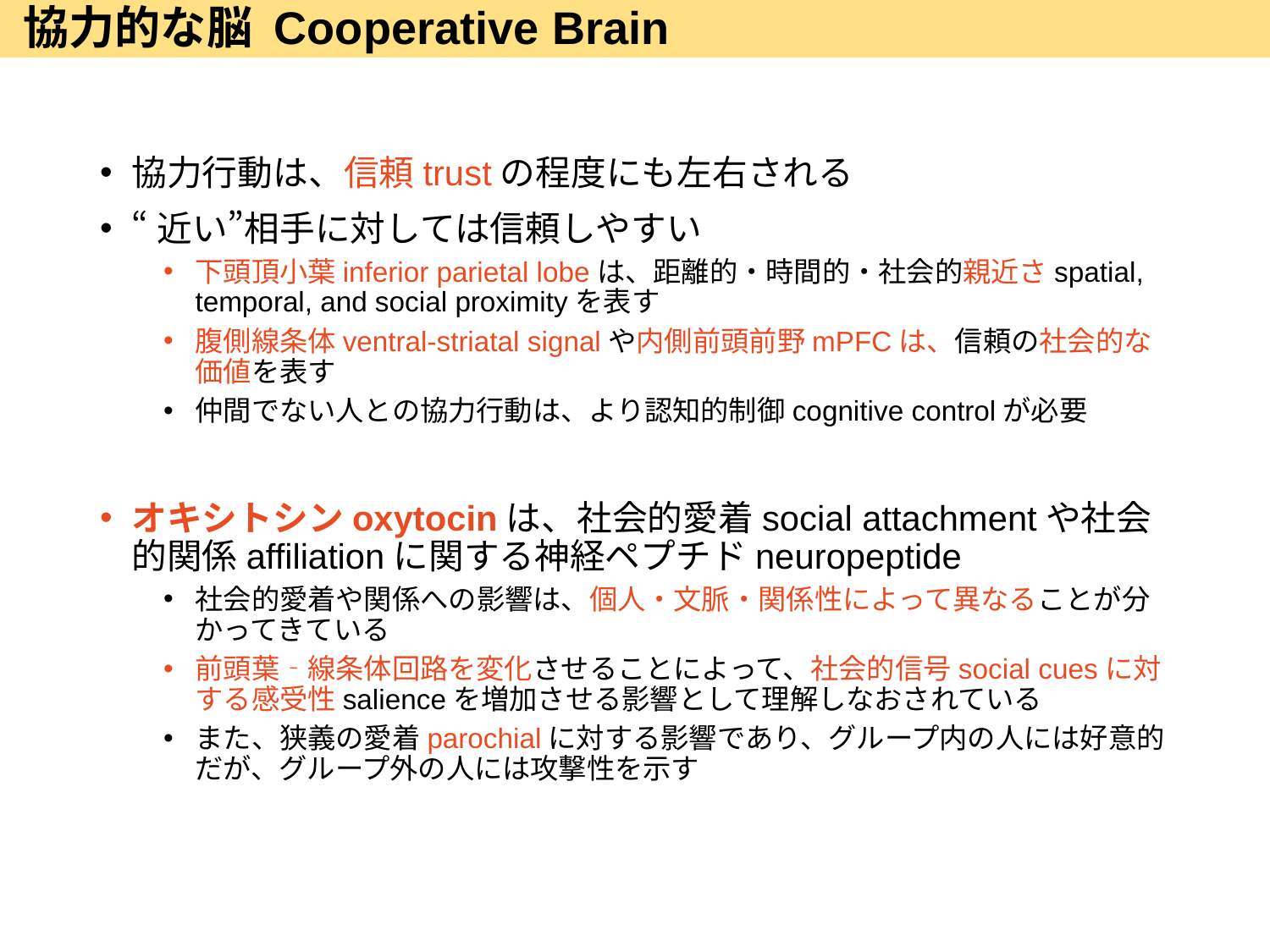

# 協力的な脳 Cooperative Brain
協力行動は、信頼trustの程度にも左右される
“近い”相手に対しては信頼しやすい
下頭頂小葉inferior parietal lobeは、距離的・時間的・社会的親近さspatial, temporal, and social proximityを表す
腹側線条体ventral-striatal signalや内側前頭前野mPFCは、信頼の社会的な価値を表す
仲間でない人との協力行動は、より認知的制御cognitive controlが必要

オキシトシンoxytocinは、社会的愛着social attachmentや社会的関係affiliationに関する神経ペプチドneuropeptide
社会的愛着や関係への影響は、個人・文脈・関係性によって異なることが分かってきている
前頭葉‐線条体回路を変化させることによって、社会的信号social cuesに対する感受性salienceを増加させる影響として理解しなおされている
また、狭義の愛着parochialに対する影響であり、グループ内の人には好意的だが、グループ外の人には攻撃性を示す